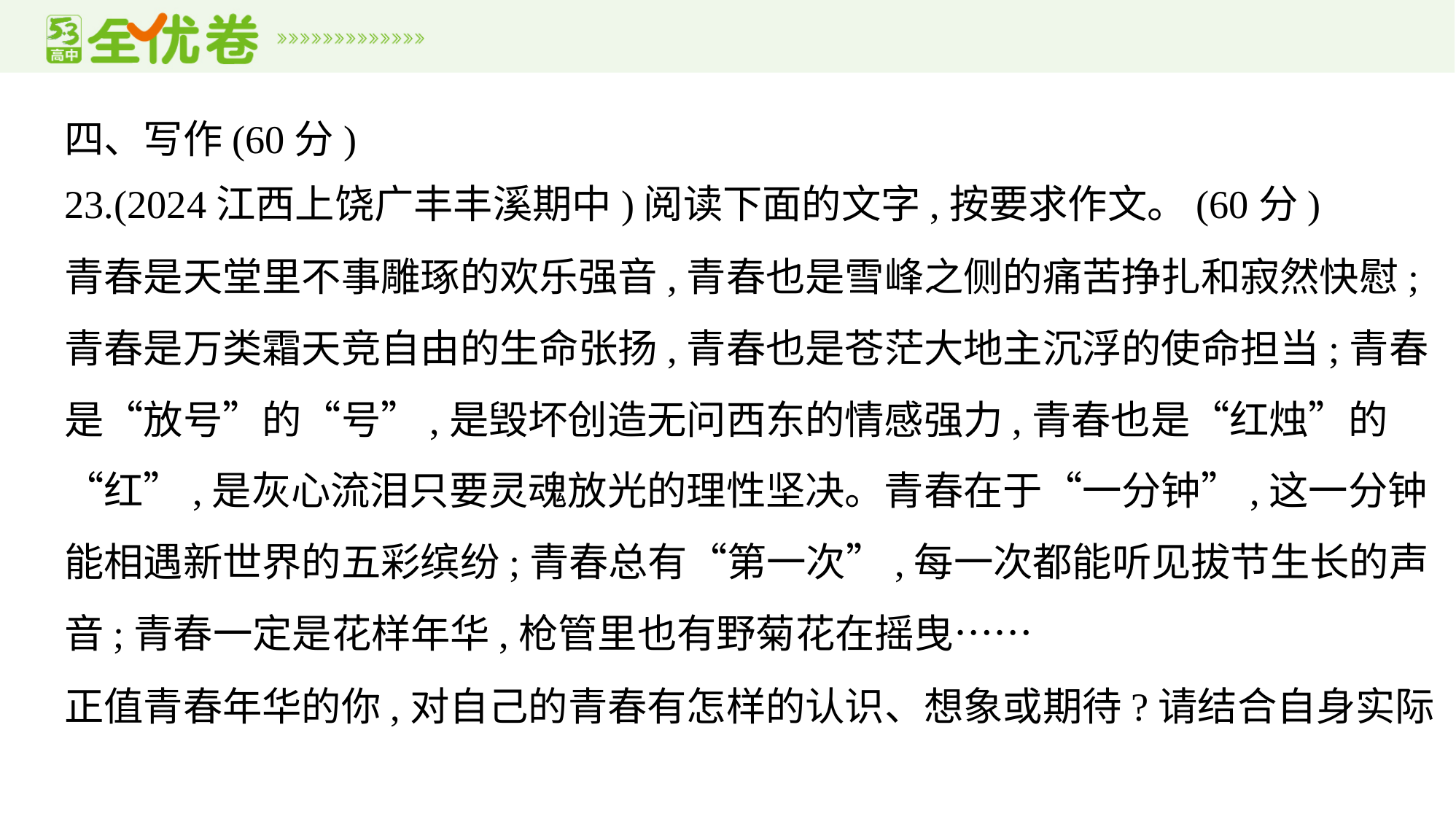

四、写作(60分)
23.(2024江西上饶广丰丰溪期中)阅读下面的文字,按要求作文。(60分)
青春是天堂里不事雕琢的欢乐强音,青春也是雪峰之侧的痛苦挣扎和寂然快慰;
青春是万类霜天竞自由的生命张扬,青春也是苍茫大地主沉浮的使命担当;青春
是“放号”的“号”,是毁坏创造无问西东的情感强力,青春也是“红烛”的
“红”,是灰心流泪只要灵魂放光的理性坚决。青春在于“一分钟”,这一分钟
能相遇新世界的五彩缤纷;青春总有“第一次”,每一次都能听见拔节生长的声
音;青春一定是花样年华,枪管里也有野菊花在摇曳……
正值青春年华的你,对自己的青春有怎样的认识、想象或期待?请结合自身实际